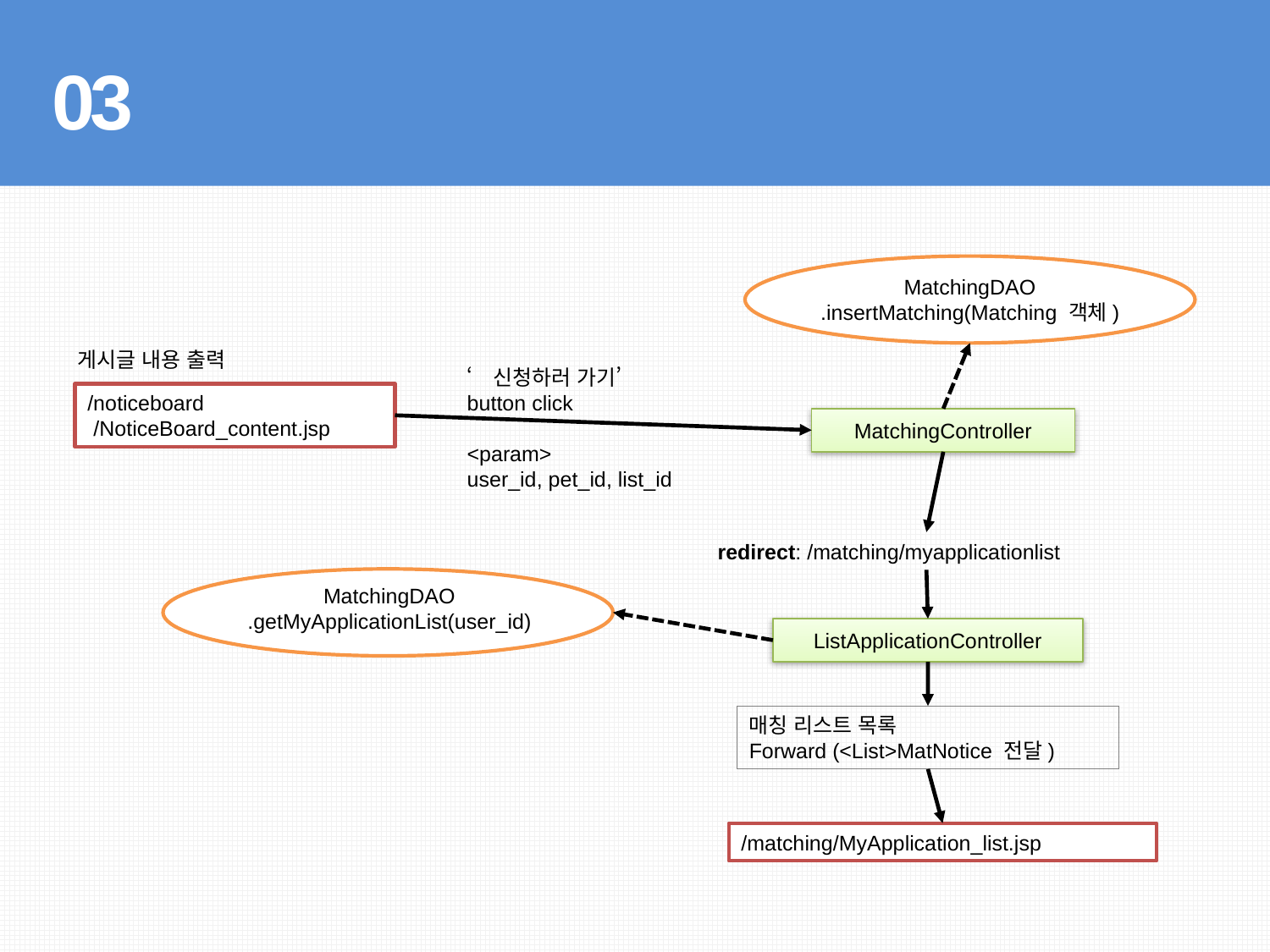

03
흐름도 (신청자 입장 - 매칭 신청)

MatchingDAO
.insertMatching(Matching 객체)
게시글 내용 출력
‘신청하러 가기’
button click

<param>
user_id, pet_id, list_id
/noticeboard
 /NoticeBoard_content.jsp
MatchingController
redirect: /matching/myapplicationlist

MatchingDAO
.getMyApplicationList(user_id)
ListApplicationController
매칭 리스트 목록
Forward (<List>MatNotice 전달)
/matching/MyApplication_list.jsp